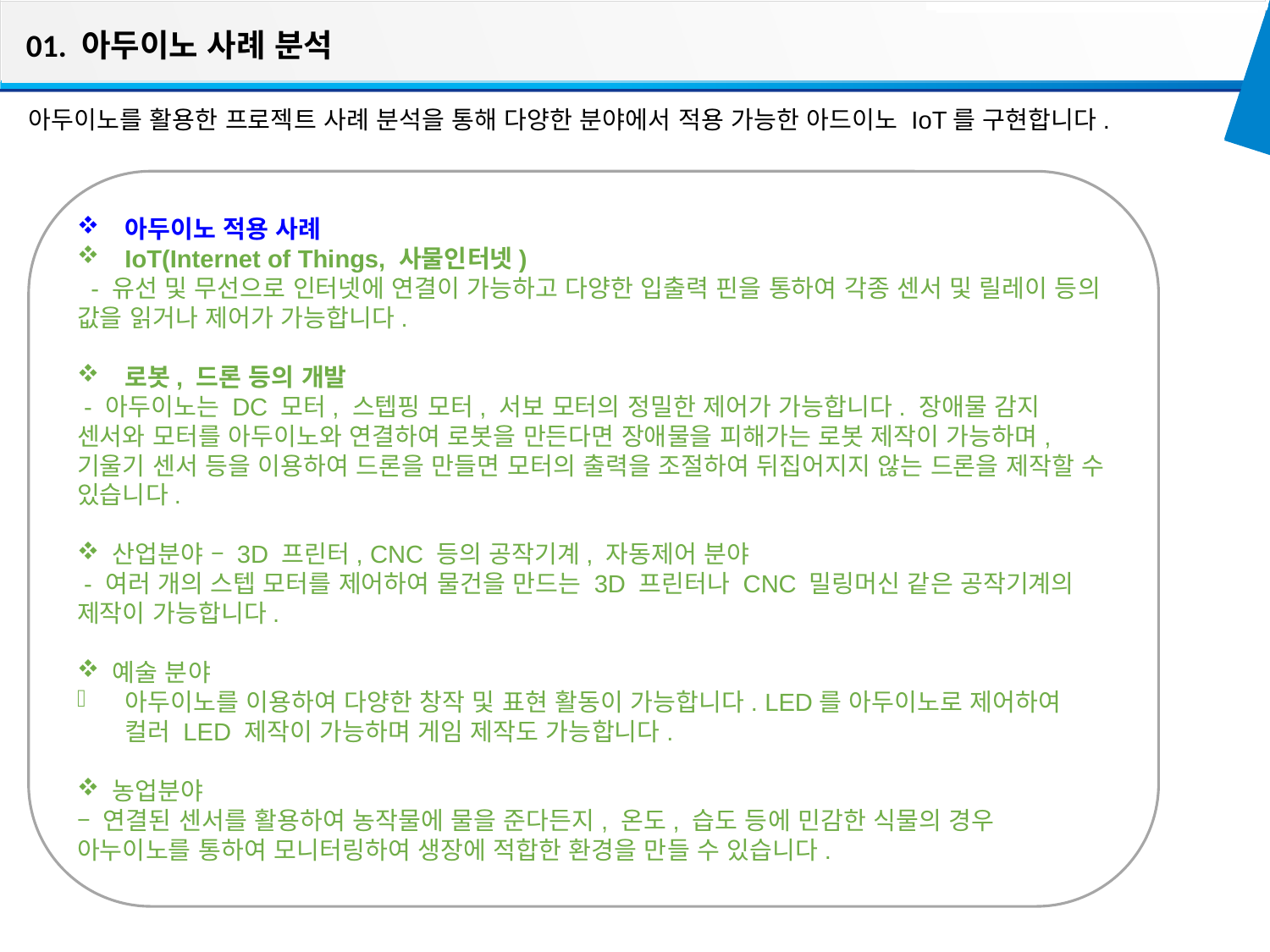

01. 아두이노 사례 분석

아두이노를 활용한 프로젝트 사례 분석을 통해 다양한 분야에서 적용 가능한 아드이노 IoT를 구현합니다.
아두이노 적용 사례
IoT(Internet of Things, 사물인터넷)
  - 유선 및 무선으로 인터넷에 연결이 가능하고 다양한 입출력 핀을 통하여 각종 센서 및 릴레이 등의 값을 읽거나 제어가 가능합니다.

로봇, 드론 등의 개발
 - 아두이노는 DC 모터, 스텝핑 모터, 서보 모터의 정밀한 제어가 가능합니다. 장애물 감지 센서와 모터를 아두이노와 연결하여 로봇을 만든다면 장애물을 피해가는 로봇 제작이 가능하며, 기울기 센서 등을 이용하여 드론을 만들면 모터의 출력을 조절하여 뒤집어지지 않는 드론을 제작할 수 있습니다.

 산업분야 – 3D 프린터, CNC 등의 공작기계, 자동제어 분야
 - 여러 개의 스텝 모터를 제어하여 물건을 만드는 3D 프린터나 CNC 밀링머신 같은 공작기계의 제작이 가능합니다.

 예술 분야
아두이노를 이용하여 다양한 창작 및 표현 활동이 가능합니다. LED를 아두이노로 제어하여 컬러 LED 제작이 가능하며 게임 제작도 가능합니다.

 농업분야
– 연결된 센서를 활용하여 농작물에 물을 준다든지, 온도, 습도 등에 민감한 식물의 경우 아누이노를 통하여 모니터링하여 생장에 적합한 환경을 만들 수 있습니다.